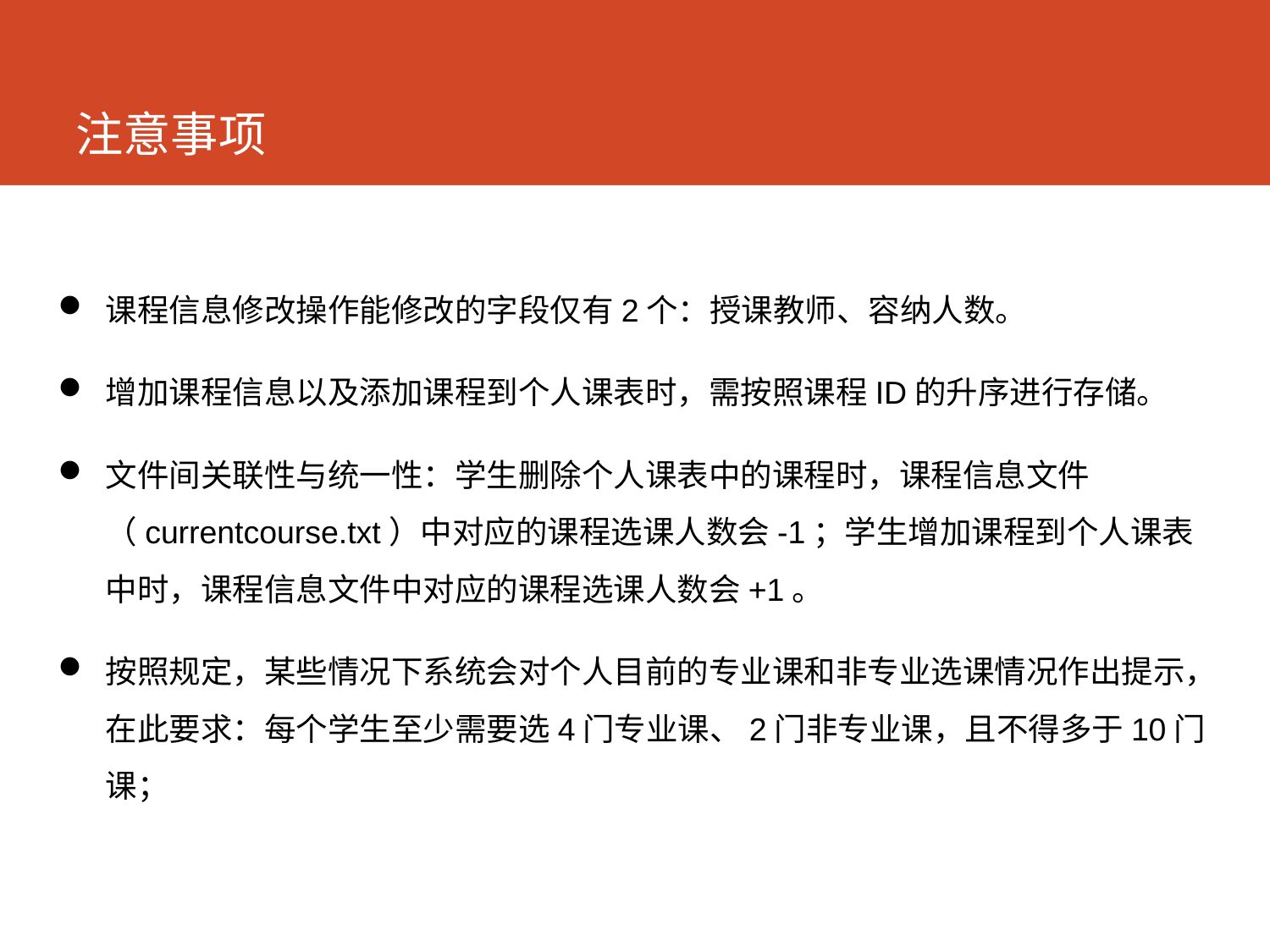

# 注意事项

课程信息修改操作能修改的字段仅有2个：授课教师、容纳人数。
增加课程信息以及添加课程到个人课表时，需按照课程ID的升序进行存储。
文件间关联性与统一性：学生删除个人课表中的课程时，课程信息文件（currentcourse.txt）中对应的课程选课人数会-1；学生增加课程到个人课表中时，课程信息文件中对应的课程选课人数会+1。
按照规定，某些情况下系统会对个人目前的专业课和非专业选课情况作出提示，在此要求：每个学生至少需要选4门专业课、2门非专业课，且不得多于10门课；